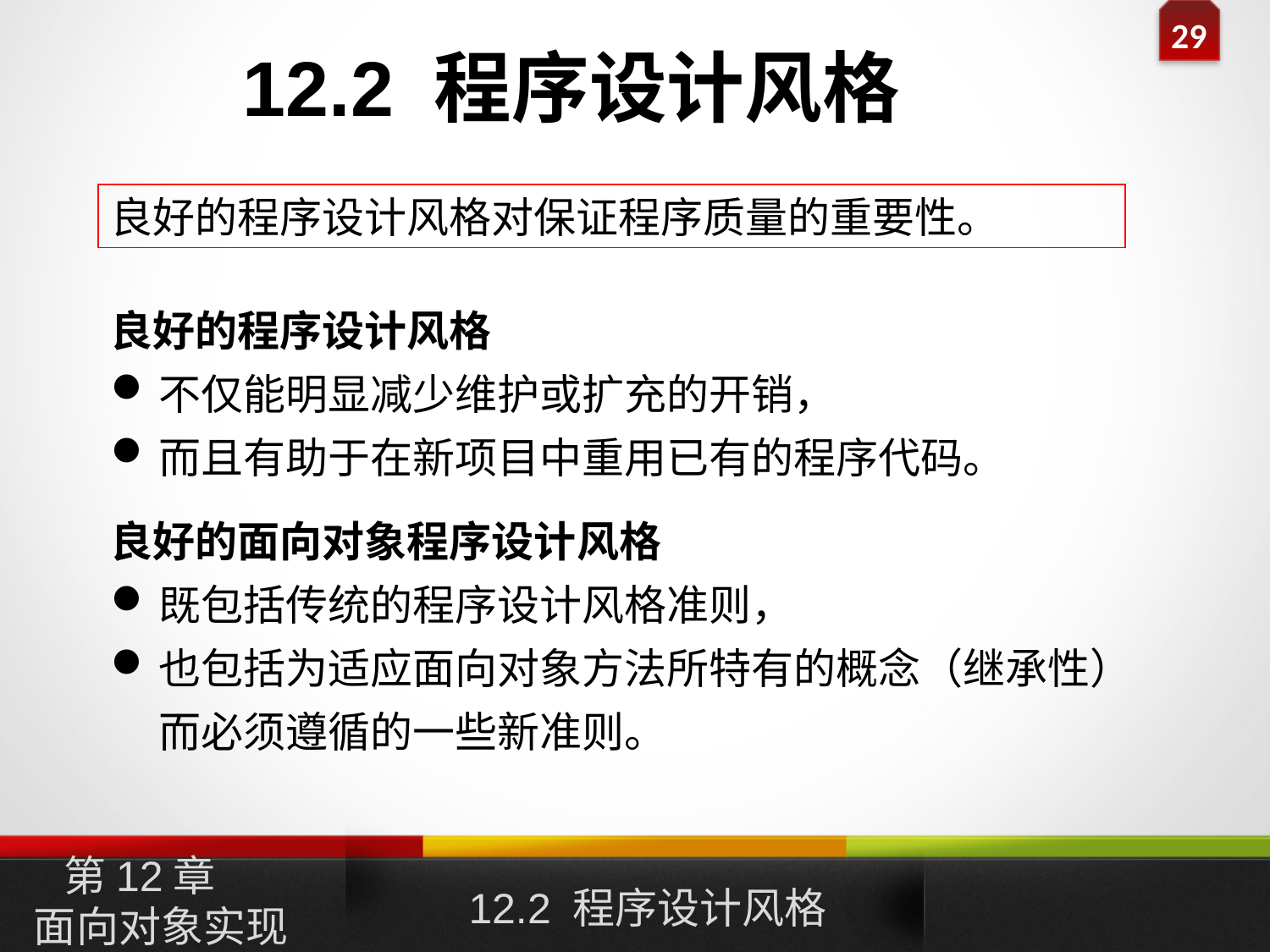

12.2 程序设计风格
良好的程序设计风格对保证程序质量的重要性。
良好的程序设计风格
不仅能明显减少维护或扩充的开销，
而且有助于在新项目中重用已有的程序代码。
良好的面向对象程序设计风格
既包括传统的程序设计风格准则，
也包括为适应面向对象方法所特有的概念（继承性）而必须遵循的一些新准则。
12.2 程序设计风格